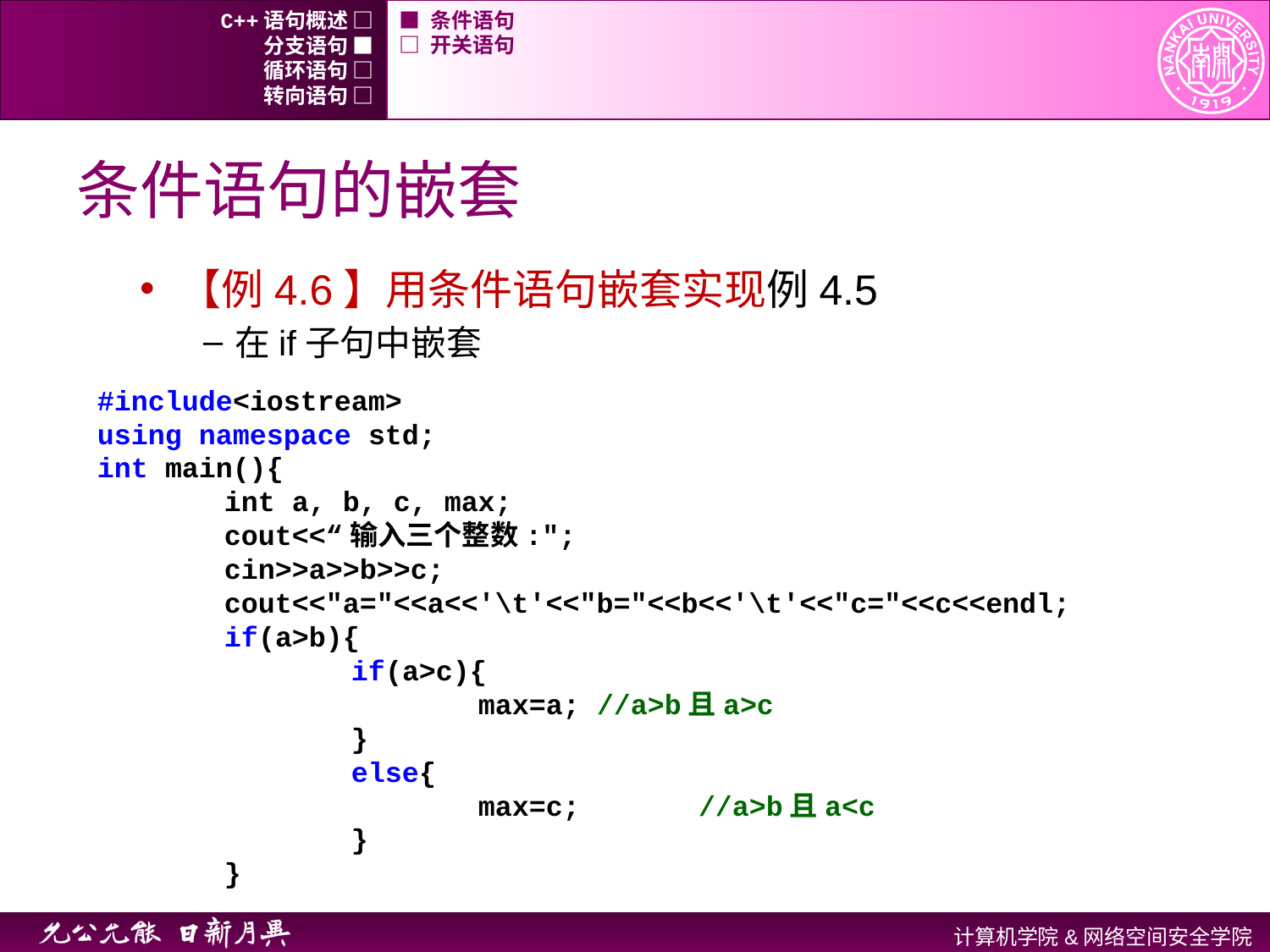

C++语句概述 □
■ 条件语句
分支语句 ■
□ 开关语句
循环语句 □

转向语句 □

# 条件语句的嵌套
【例4.6】用条件语句嵌套实现例4.5
在if子句中嵌套
#include<iostream>
using namespace std;
int main(){
	int a, b, c, max;
	cout<<“输入三个整数:";
	cin>>a>>b>>c;
	cout<<"a="<<a<<'\t'<<"b="<<b<<'\t'<<"c="<<c<<endl;
	if(a>b){
		if(a>c){
			max=a; //a>b且a>c
		}
		else{
			max=c;       //a>b且a<c
		}
	}